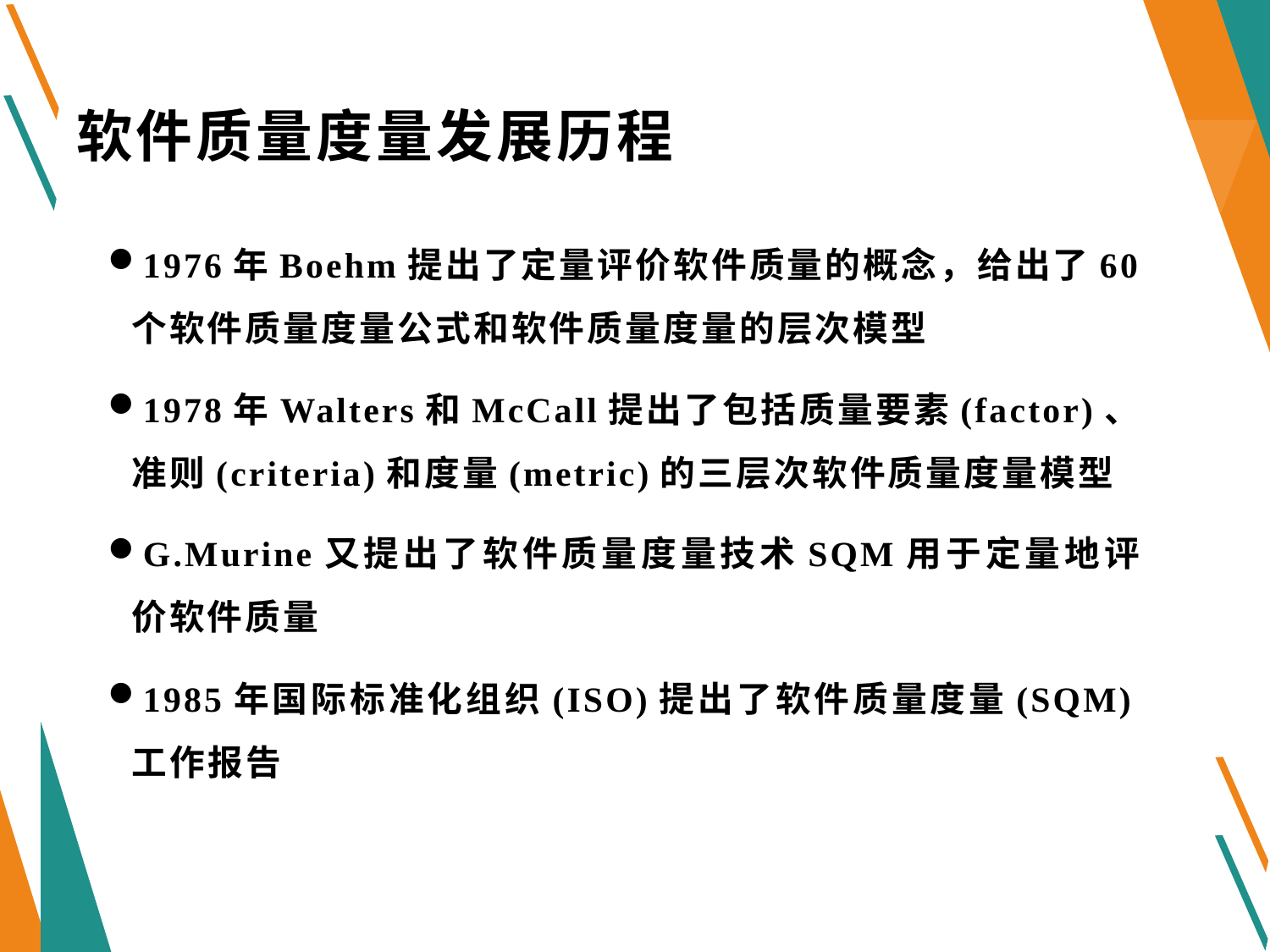

# 软件质量度量发展历程
1976年Boehm提出了定量评价软件质量的概念，给出了60个软件质量度量公式和软件质量度量的层次模型
1978年Walters和McCall提出了包括质量要素(factor)、准则(criteria)和度量(metric)的三层次软件质量度量模型
G.Murine又提出了软件质量度量技术SQM用于定量地评价软件质量
1985年国际标准化组织(ISO)提出了软件质量度量(SQM)工作报告